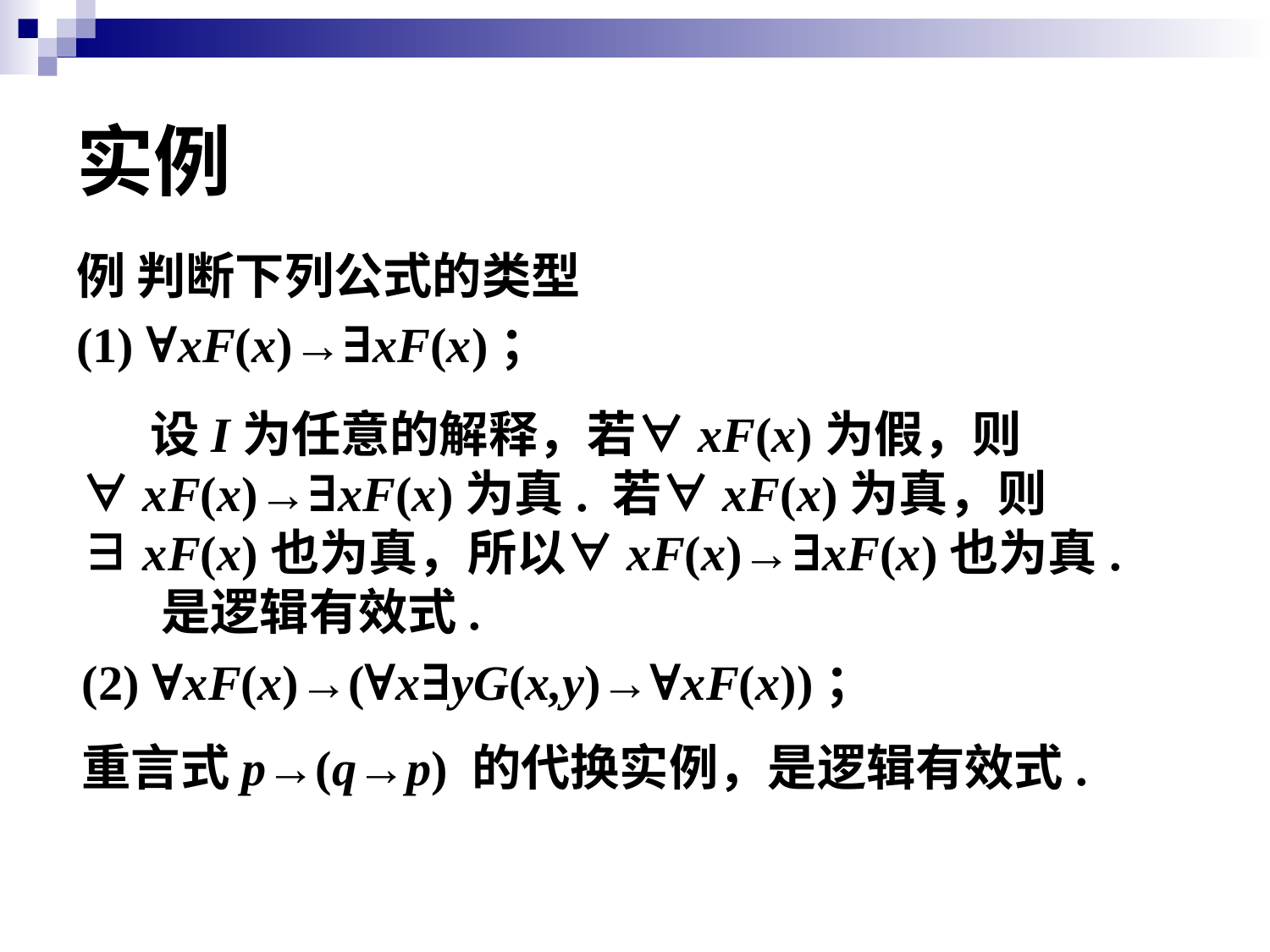

# 实例
例 判断下列公式的类型
(1) ∀xF(x)→∃xF(x)；

     设I为任意的解释，若∀xF(x)为假，则∀xF(x)→∃xF(x)为真. 若∀xF(x)为真，则∃xF(x)也为真，所以∀xF(x)→∃xF(x)也为真.
      是逻辑有效式.
(2) ∀xF(x)→(∀x∃yG(x,y)→∀xF(x))；
重言式p→(q→p) 的代换实例，是逻辑有效式.
14